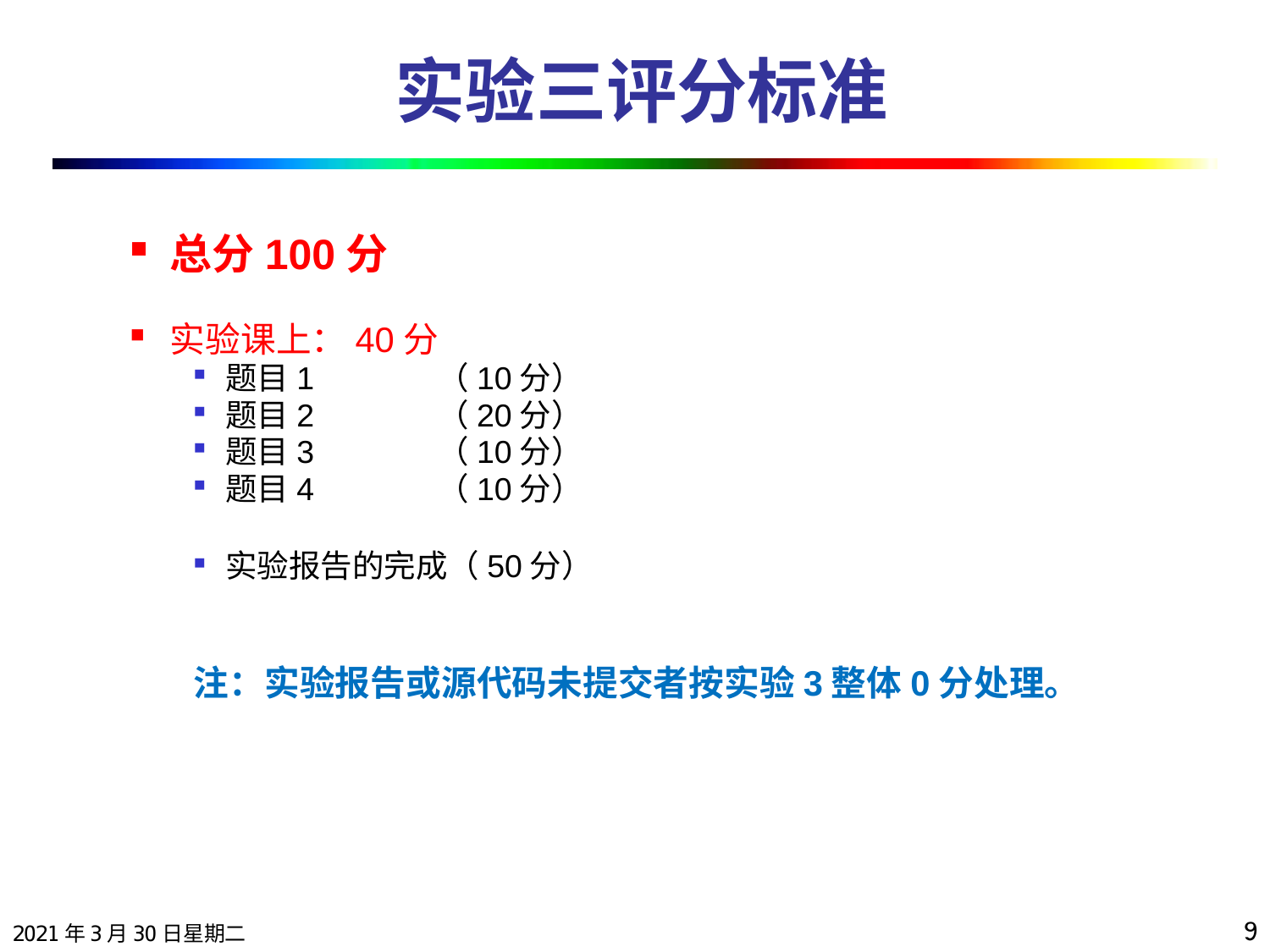

# 实验三评分标准

总分100分

实验课上：40分
题目1             （10分）
题目2             （20分）
题目3             （10分）
题目4             （10分）

实验报告的完成（50分）

注：实验报告或源代码未提交者按实验3整体0分处理。

2021年3月30日星期二
9